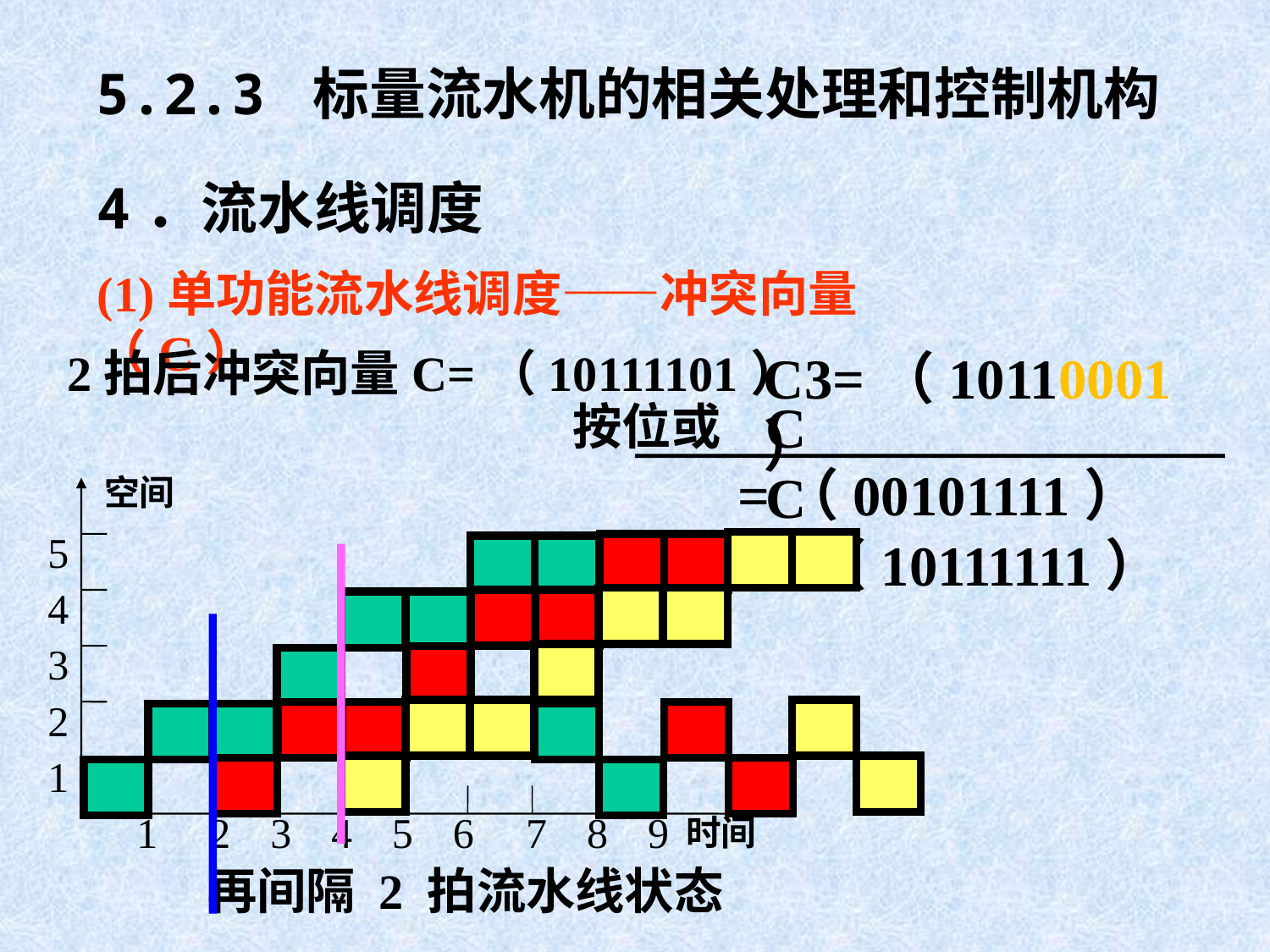

5.2.3 标量流水机的相关处理和控制机构
4．流水线调度
(1)单功能流水线调度——冲突向量（C）
2拍后冲突向量C=（10111101）
C3=（10110001）
  C  =（00101111）
按位或
C  =（10111111）

空间

时间

5
4
3
2
1
1
2
3
4
5
6
7
8
9

再间隔 2 拍流水线状态